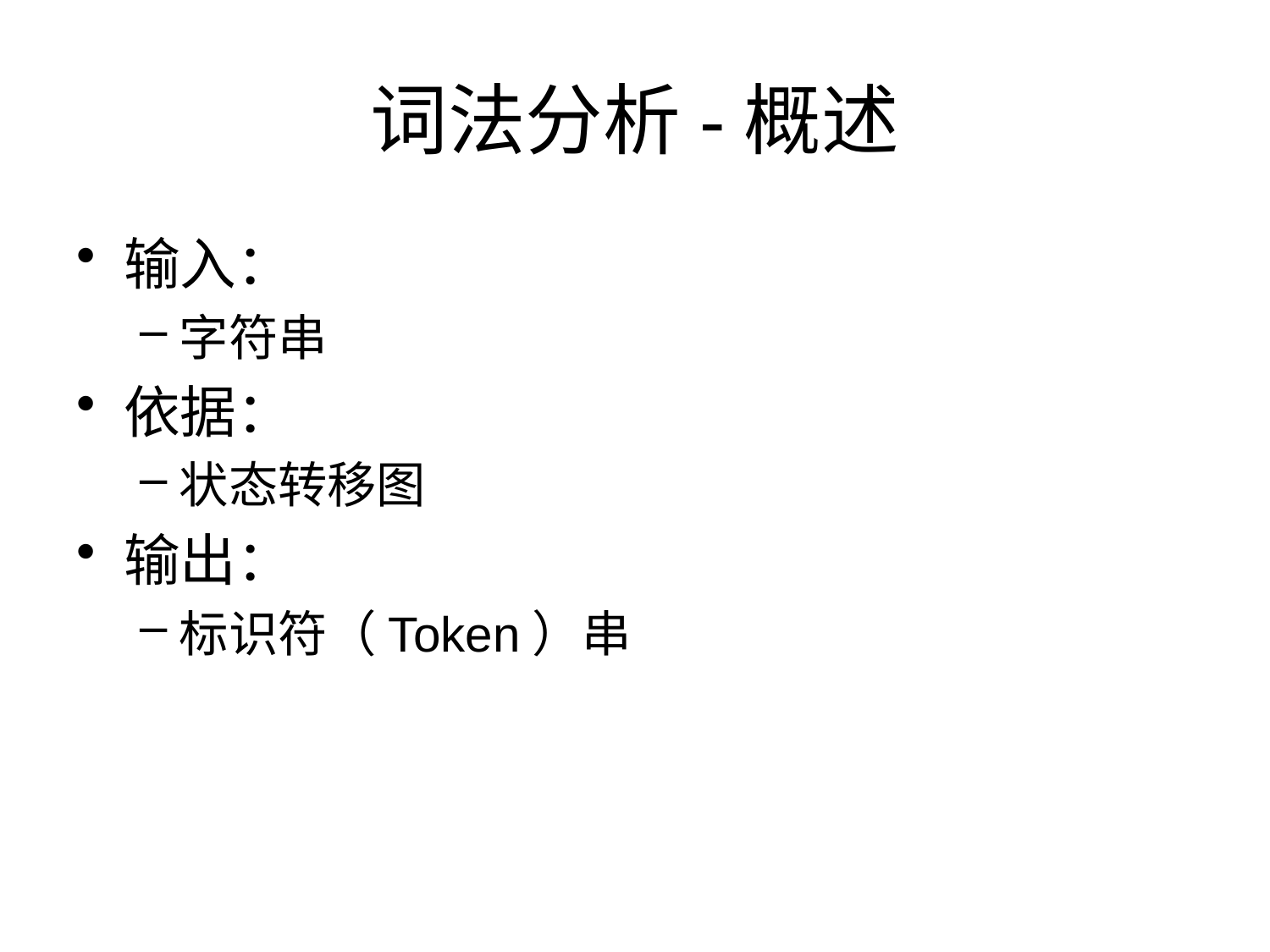

# 词法分析-概述
输入：
字符串
依据：
状态转移图
输出：
标识符（Token）串